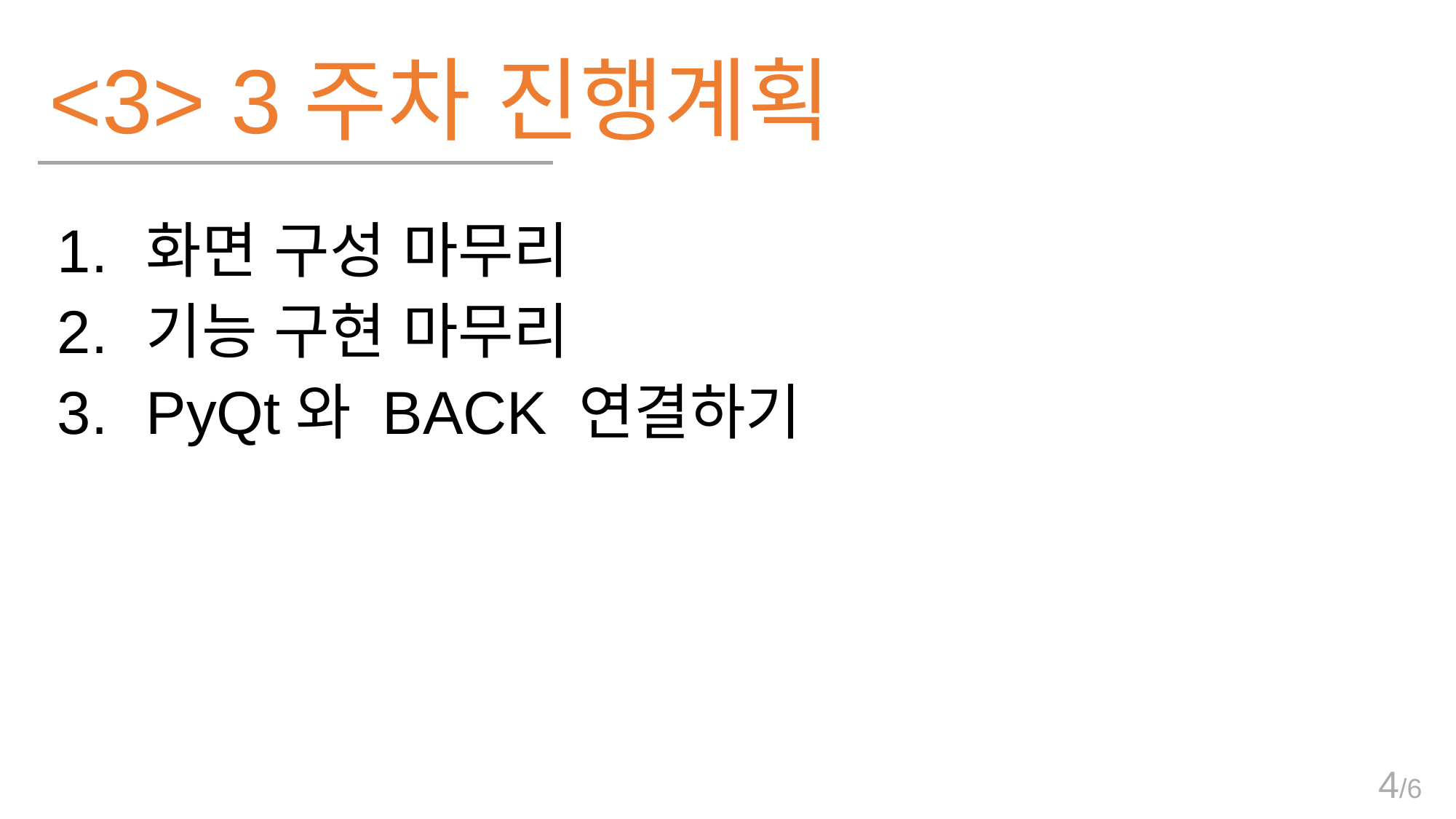

# <3> 3주차 진행계획
화면 구성 마무리
기능 구현 마무리
PyQt와 BACK 연결하기
4/6